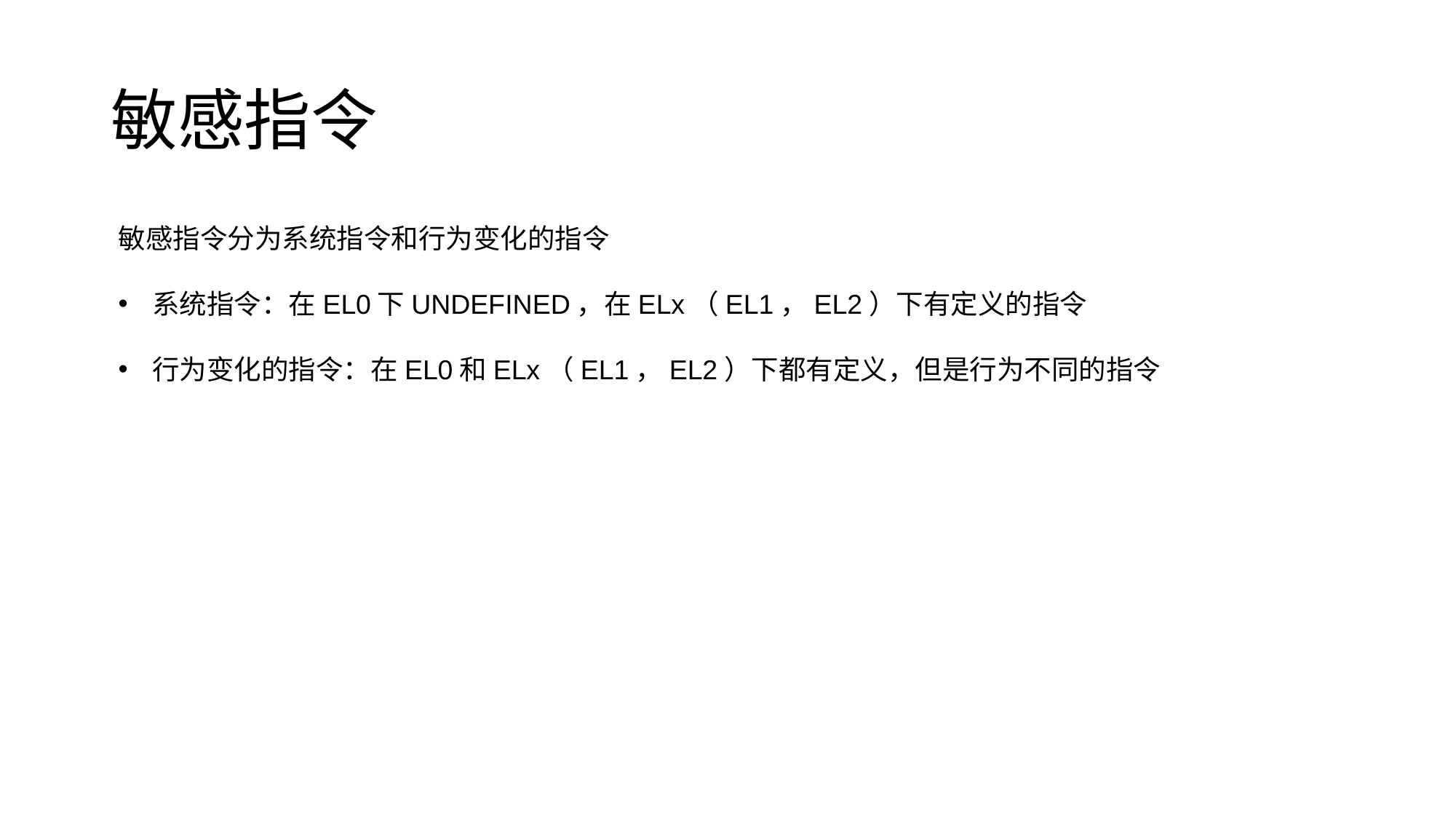

# 敏感指令
敏感指令分为系统指令和行为变化的指令

系统指令：在EL0下UNDEFINED，在ELx（EL1，EL2）下有定义的指令

行为变化的指令：在EL0和ELx（EL1，EL2）下都有定义，但是行为不同的指令